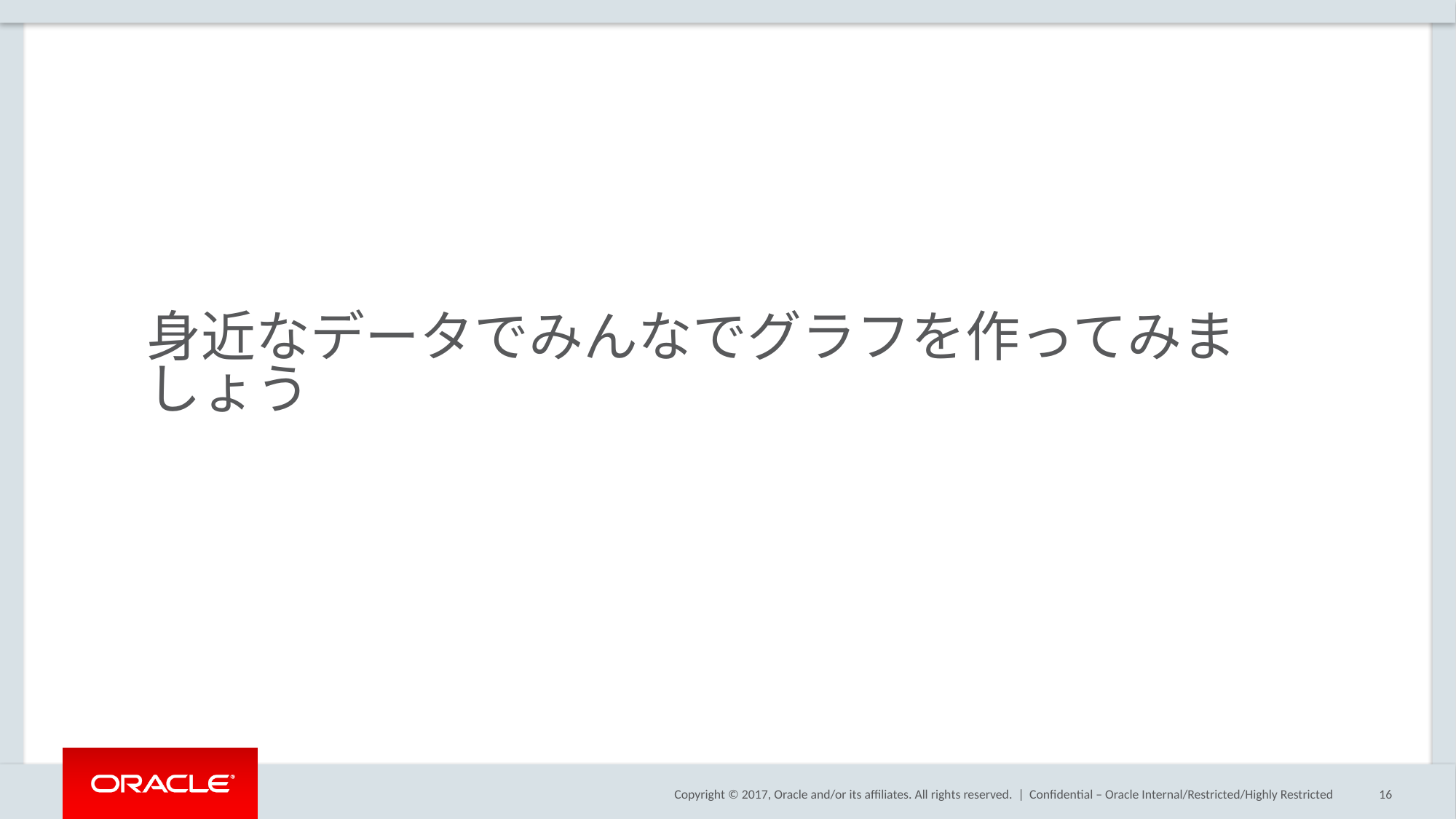

身近なデータでみんなでグラフを作ってみましょう
Confidential – Oracle Internal/Restricted/Highly Restricted
16